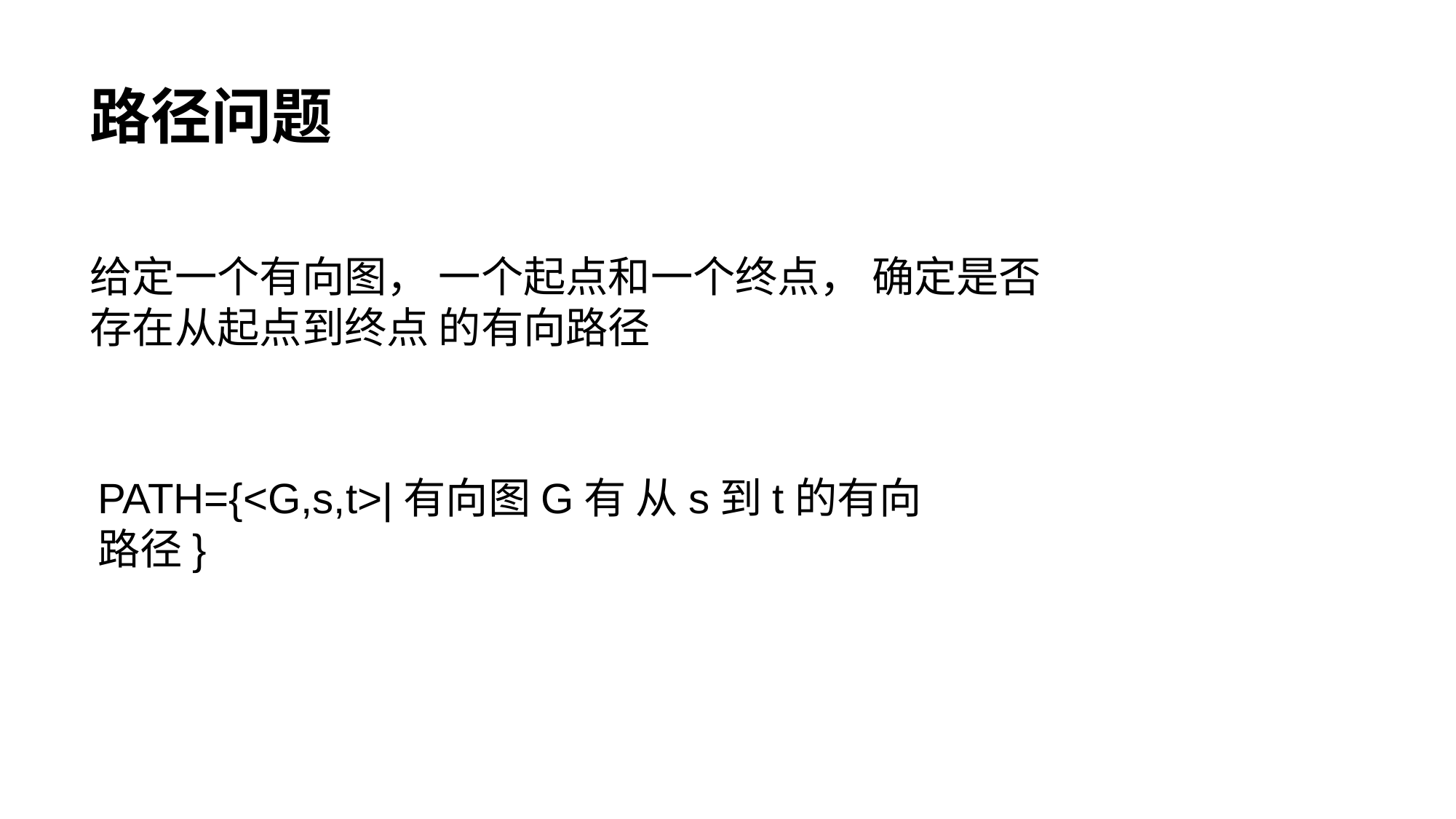

路径问题
给定一个有向图， 一个起点和一个终点， 确定是否存在从起点到终点 的有向路径

PATH={<G,s,t>|有向图G有 从s到t的有向路径}